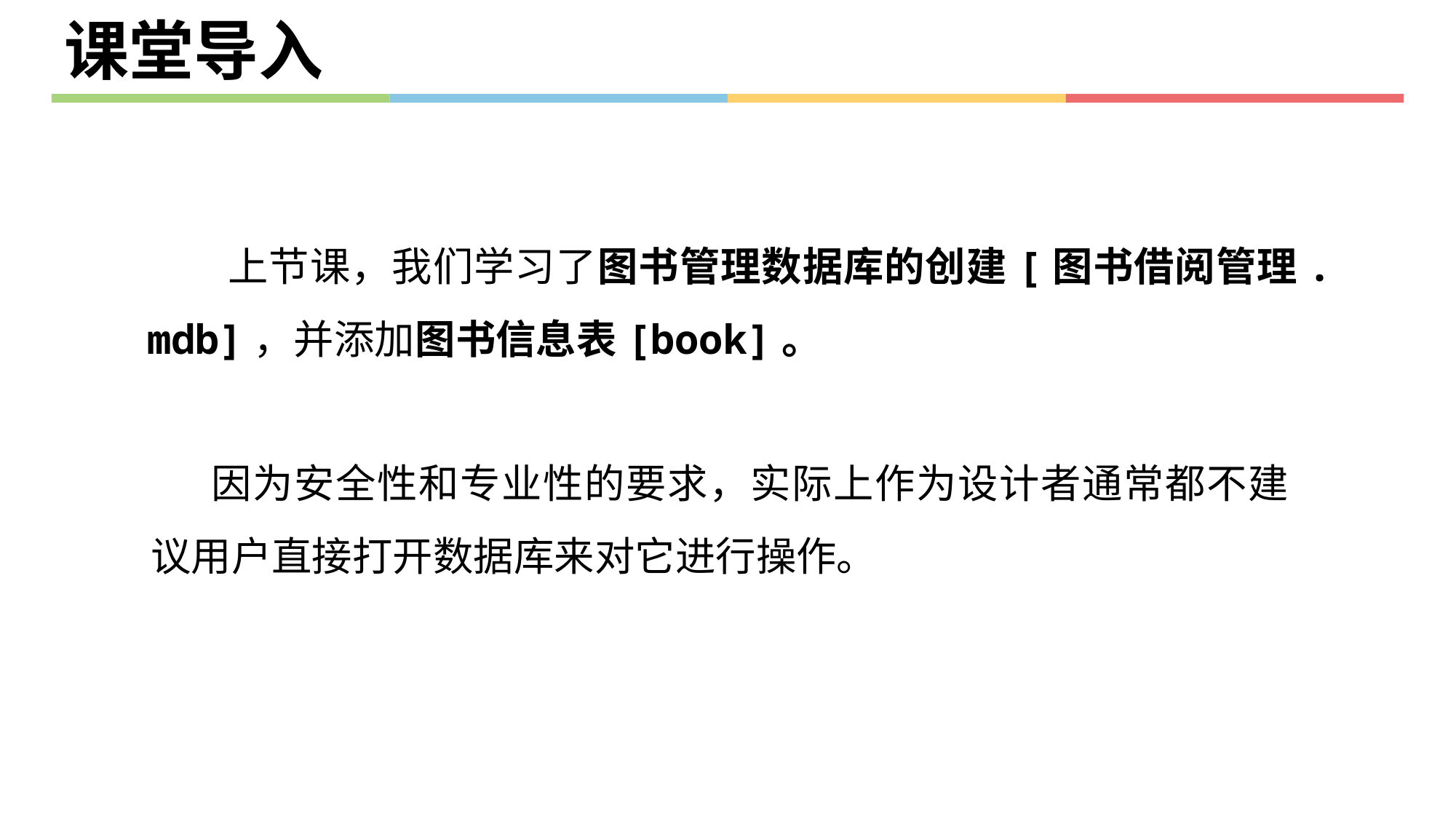

课堂导入
上节课，我们学习了图书管理数据库的创建[图书借阅管理.mdb]，并添加图书信息表[book]。
因为安全性和专业性的要求，实际上作为设计者通常都不建议用户直接打开数据库来对它进行操作。